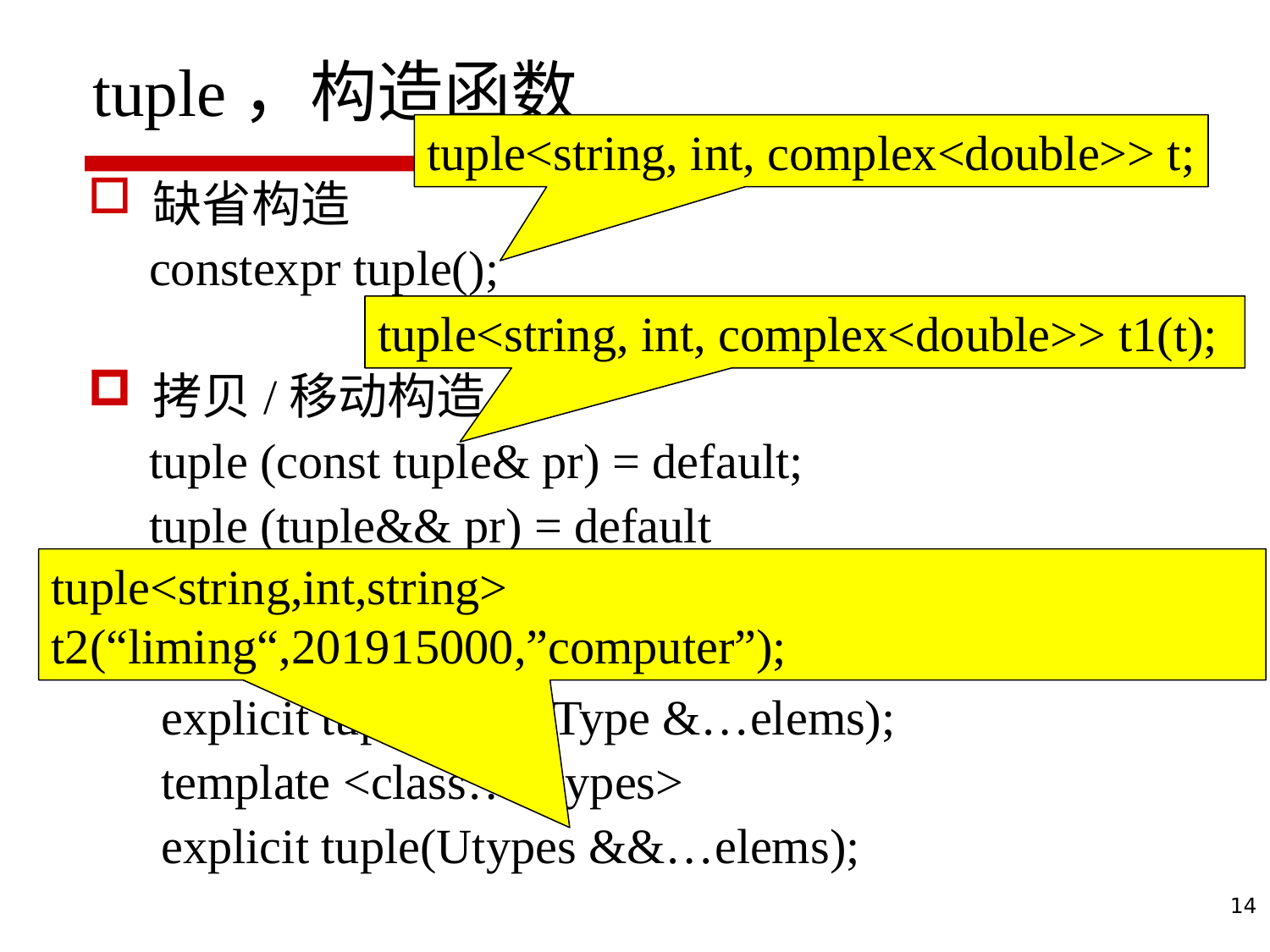

# tuple，构造函数
tuple<string, int, complex<double>> t;
缺省构造
     constexpr tuple();

拷贝/移动构造
     tuple (const tuple& pr) = default;
     tuple (tuple&& pr) = default

初始化构造
      explicit tuple(const Type &…elems);
      template <class…Utypes>
      explicit tuple(Utypes &&…elems);

tuple<string, int, complex<double>> t1(t);
tuple<string,int,string> t2(“liming“,201915000,”computer”);
14